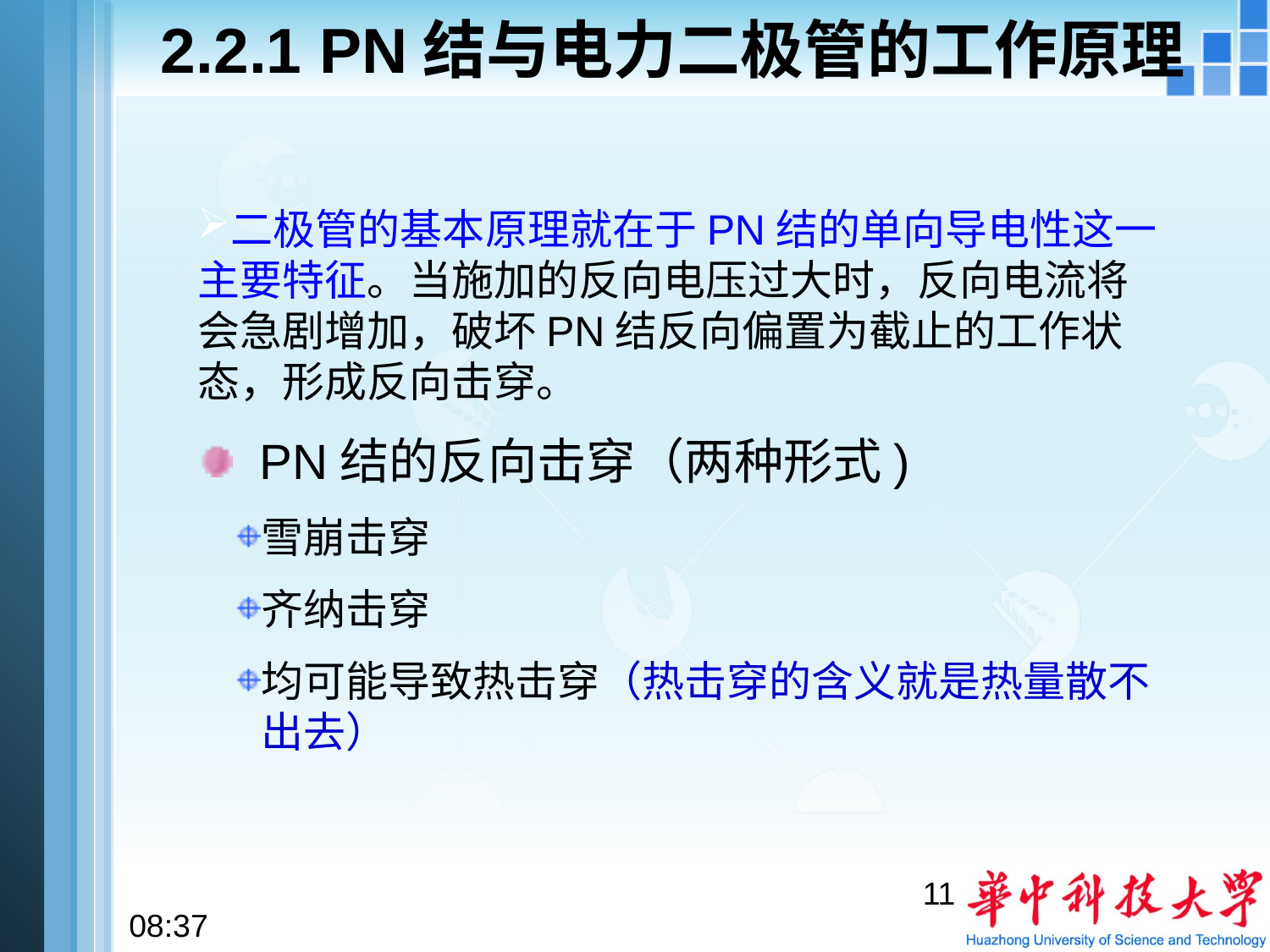

# 2.2.1 PN结与电力二极管的工作原理
二极管的基本原理就在于PN结的单向导电性这一主要特征。当施加的反向电压过大时，反向电流将会急剧增加，破坏PN结反向偏置为截止的工作状态，形成反向击穿。
  PN结的反向击穿（两种形式)
雪崩击穿
齐纳击穿
均可能导致热击穿（热击穿的含义就是热量散不出去）

11
08:37